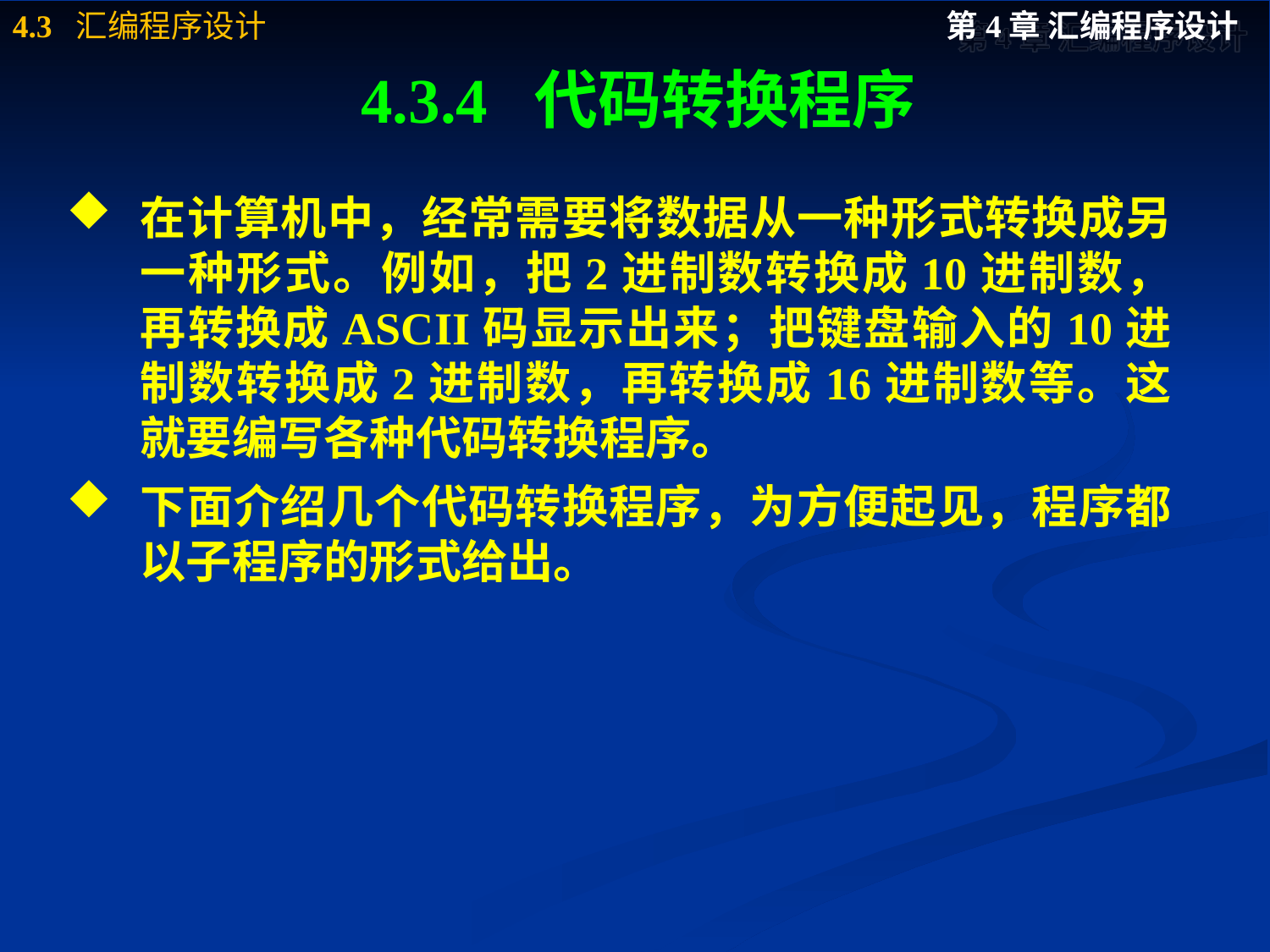

# 4.3.4  代码转换程序
在计算机中，经常需要将数据从一种形式转换成另一种形式。例如，把2进制数转换成10进制数，再转换成ASCII码显示出来；把键盘输入的10进制数转换成2进制数，再转换成16进制数等。这就要编写各种代码转换程序。
下面介绍几个代码转换程序，为方便起见，程序都以子程序的形式给出。